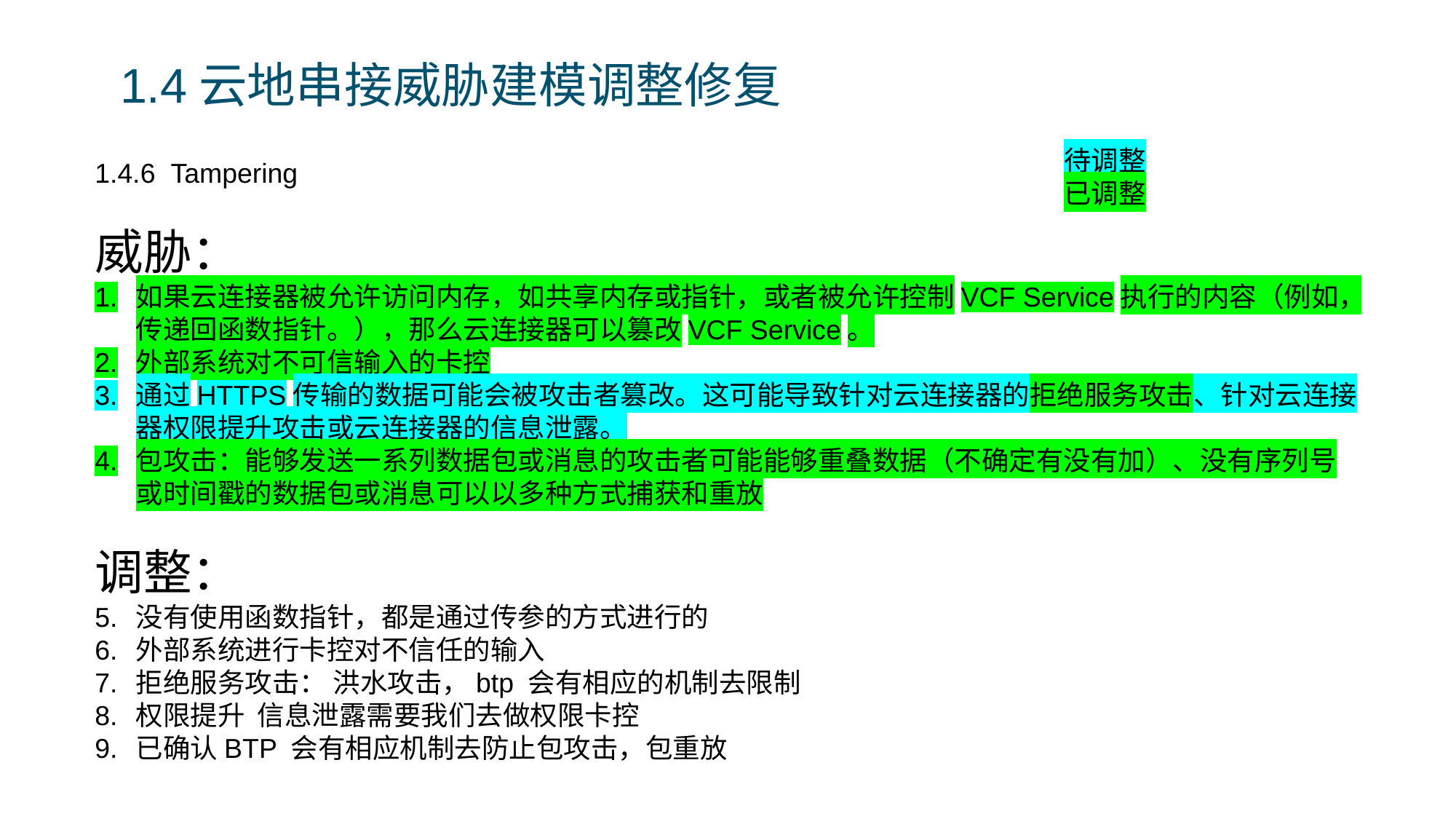

# 1.4云地串接威胁建模调整修复
待调整
已调整
1.4.6  Tampering

威胁：
如果云连接器被允许访问内存，如共享内存或指针，或者被允许控制VCF Service执行的内容（例如，传递回函数指针。），那么云连接器可以篡改VCF Service。
外部系统对不可信输入的卡控
通过HTTPS传输的数据可能会被攻击者篡改。这可能导致针对云连接器的拒绝服务攻击、针对云连接器权限提升攻击或云连接器的信息泄露。
包攻击：能够发送一系列数据包或消息的攻击者可能能够重叠数据（不确定有没有加）、没有序列号或时间戳的数据包或消息可以以多种方式捕获和重放

调整：
没有使用函数指针，都是通过传参的方式进行的
外部系统进行卡控对不信任的输入
拒绝服务攻击： 洪水攻击，btp 会有相应的机制去限制
权限提升  信息泄露需要我们去做权限卡控
已确认BTP 会有相应机制去防止包攻击，包重放

14